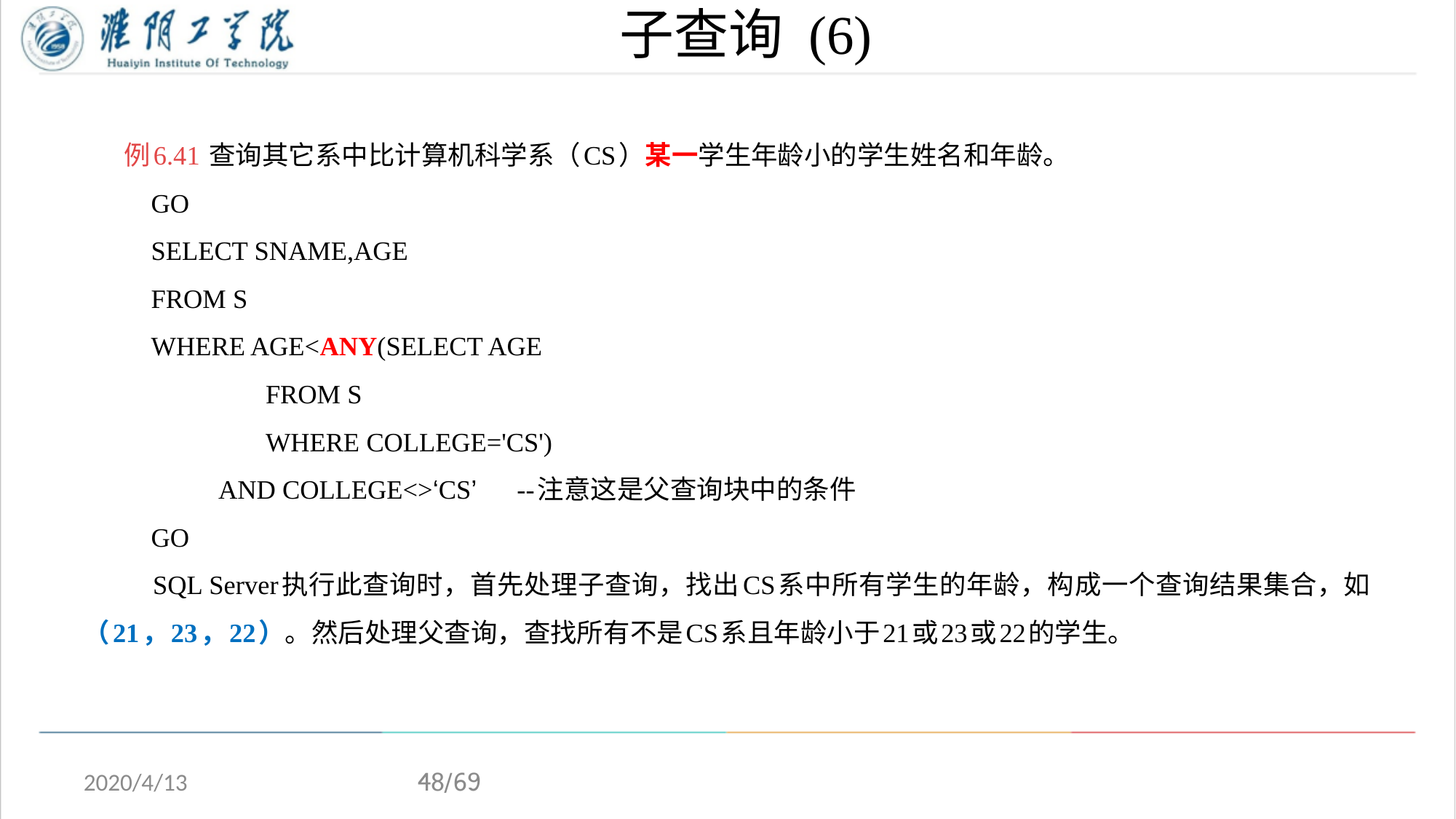

# 子查询 (6)
例6.41 查询其它系中比计算机科学系（CS）某一学生年龄小的学生姓名和年龄。
    GO
    SELECT SNAME,AGE
    FROM S
    WHERE AGE<ANY(SELECT AGE
                     FROM S
                     WHERE COLLEGE='CS')
              AND COLLEGE<>‘CS’      --注意这是父查询块中的条件
    GO
    SQL Server执行此查询时，首先处理子查询，找出CS系中所有学生的年龄，构成一个查询结果集合，如（21，23，22）。然后处理父查询，查找所有不是CS系且年龄小于21或23或22的学生。
48/69
2020/4/13